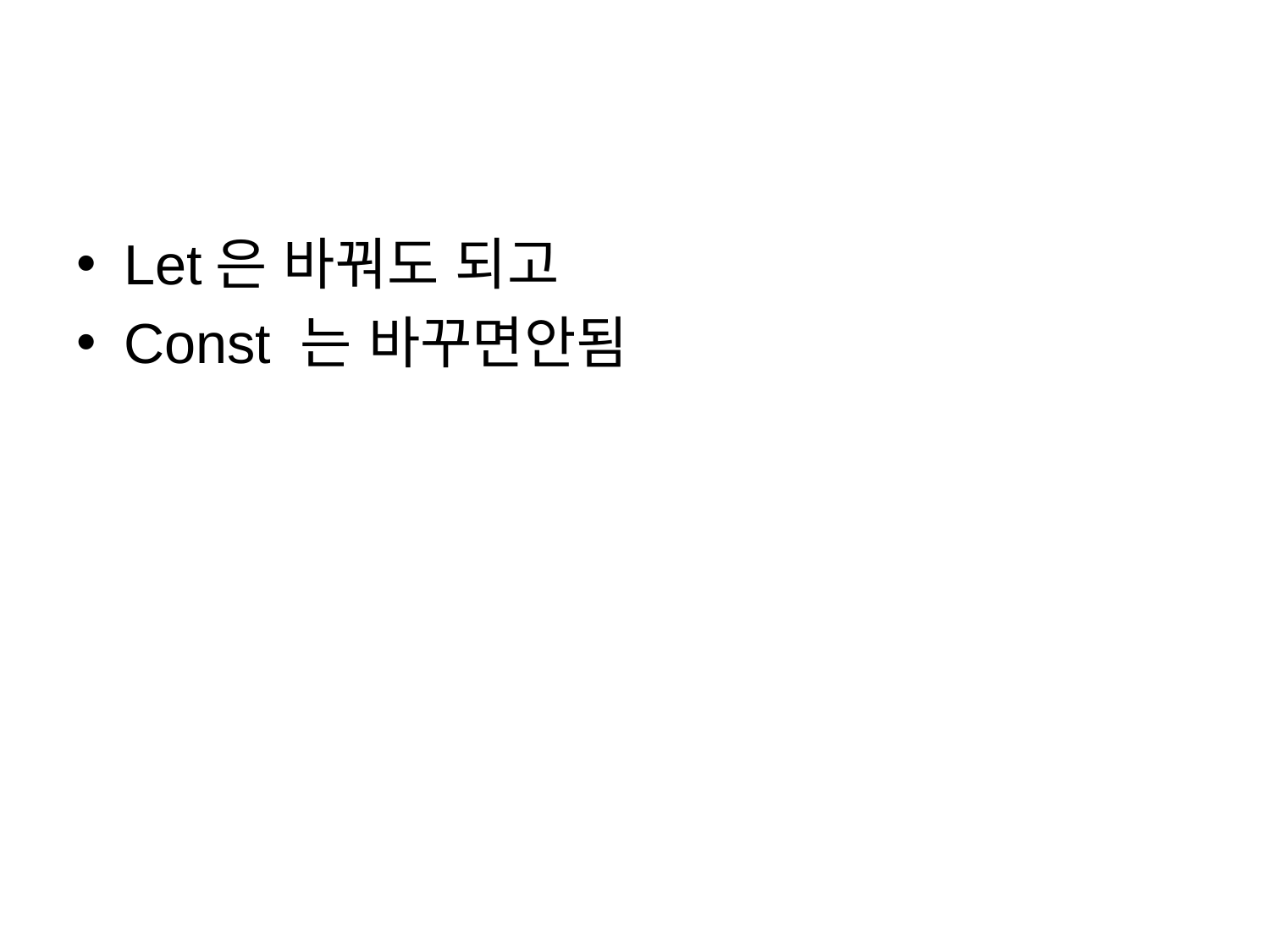

#
Let은 바꿔도 되고
Const 는 바꾸면안됨